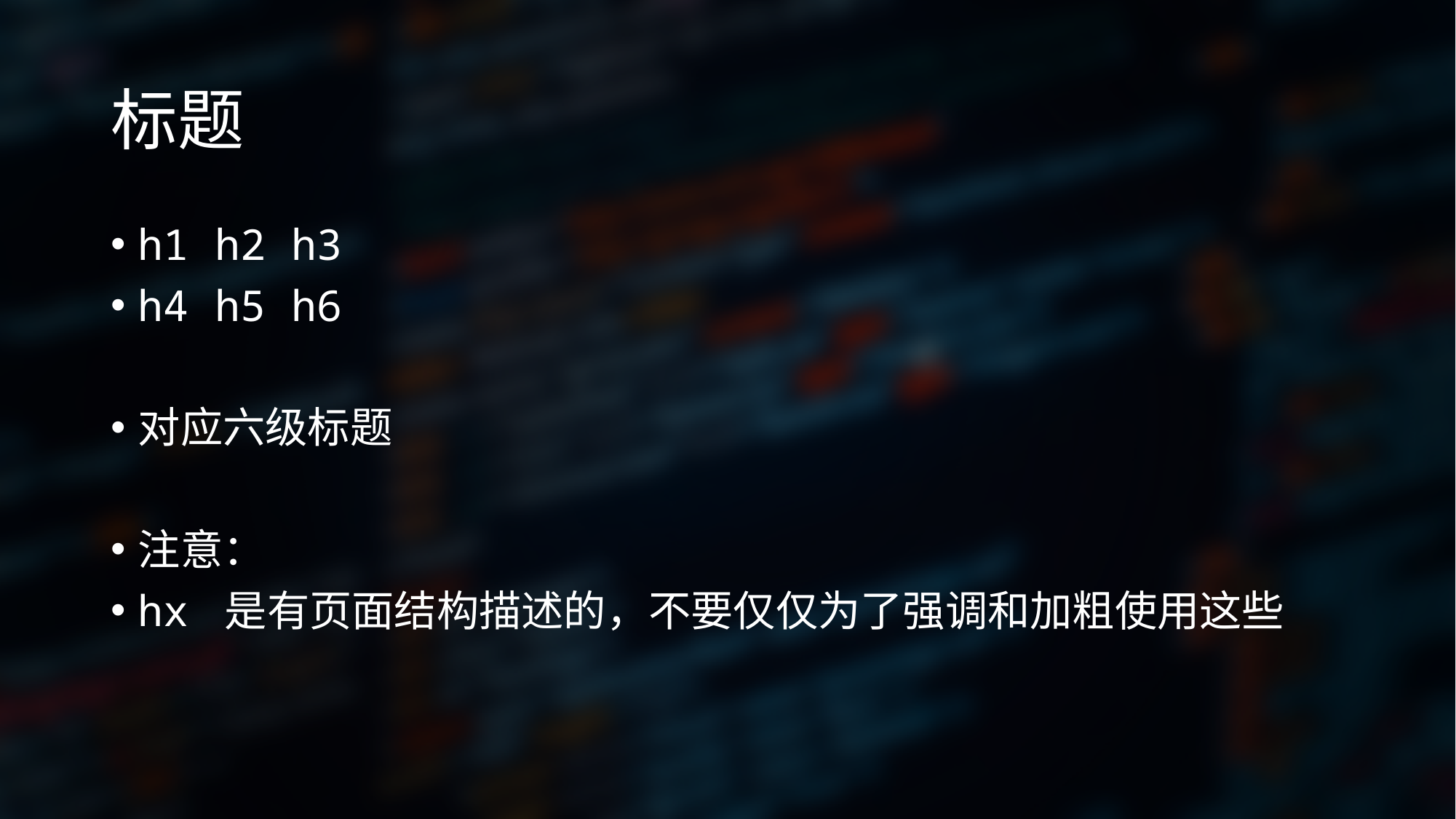

# 标题
h1 h2 h3
h4 h5 h6

对应六级标题

注意：
hx 是有页面结构描述的，不要仅仅为了强调和加粗使用这些